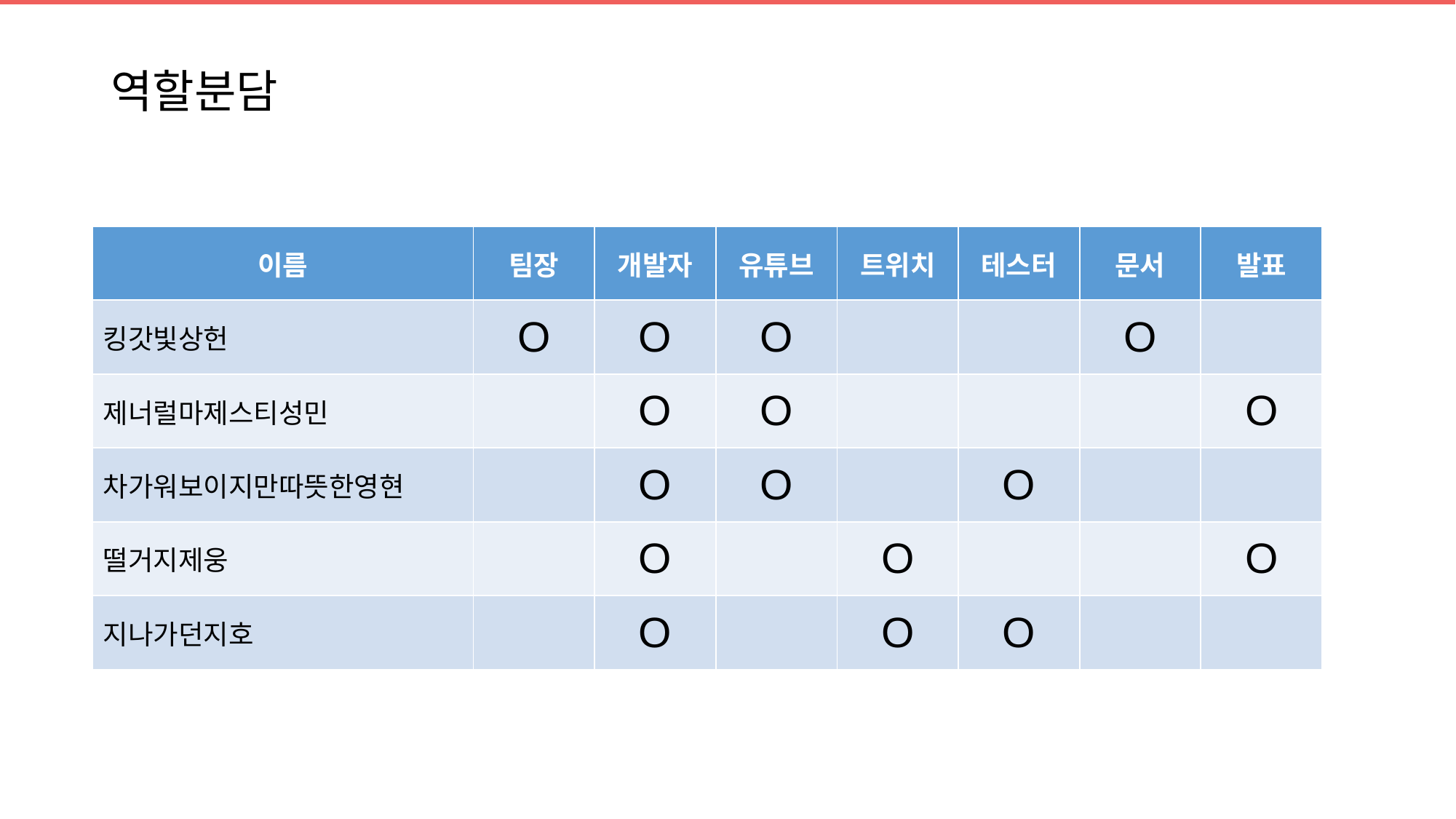

# 역할분담
| 이름 | 팀장 | 개발자 | 유튜브 | 트위치 | 테스터 | 문서 | 발표 |
| --- | --- | --- | --- | --- | --- | --- | --- |
| 킹갓빛상헌 | O | O | O |  |  | O |  |
| 제너럴마제스티성민 |  | O | O |  |  |  | O |
| 차가워보이지만따뜻한영현 |  | O | O |  | O |  |  |
| 떨거지제웅 |  | O |  | O |  |  | O |
| 지나가던지호 |  | O |  | O | O |  |  |